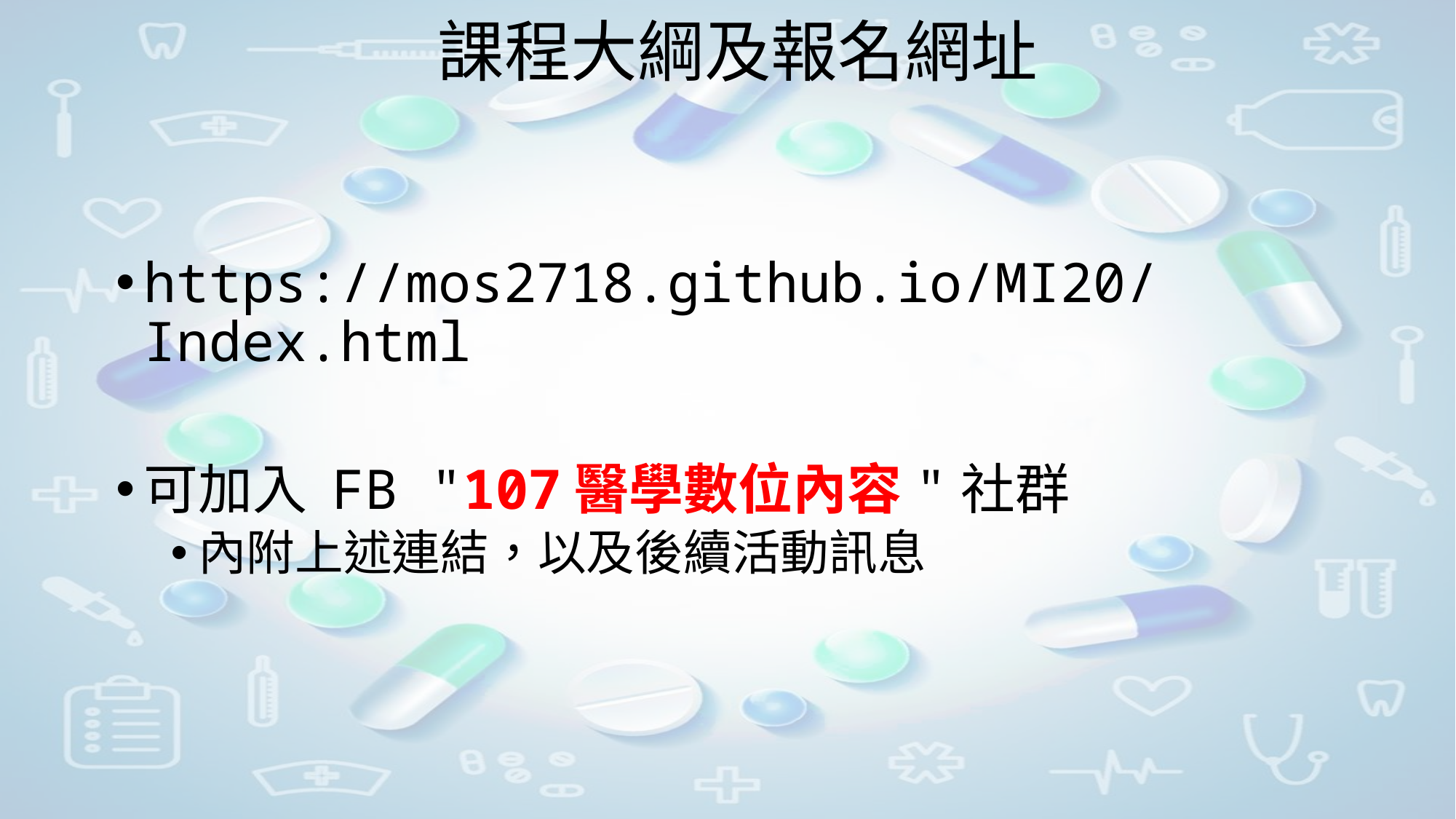

# 課程大綱及報名網址
https://mos2718.github.io/MI20/Index.html

可加入 FB "107醫學數位內容"社群
內附上述連結，以及後續活動訊息